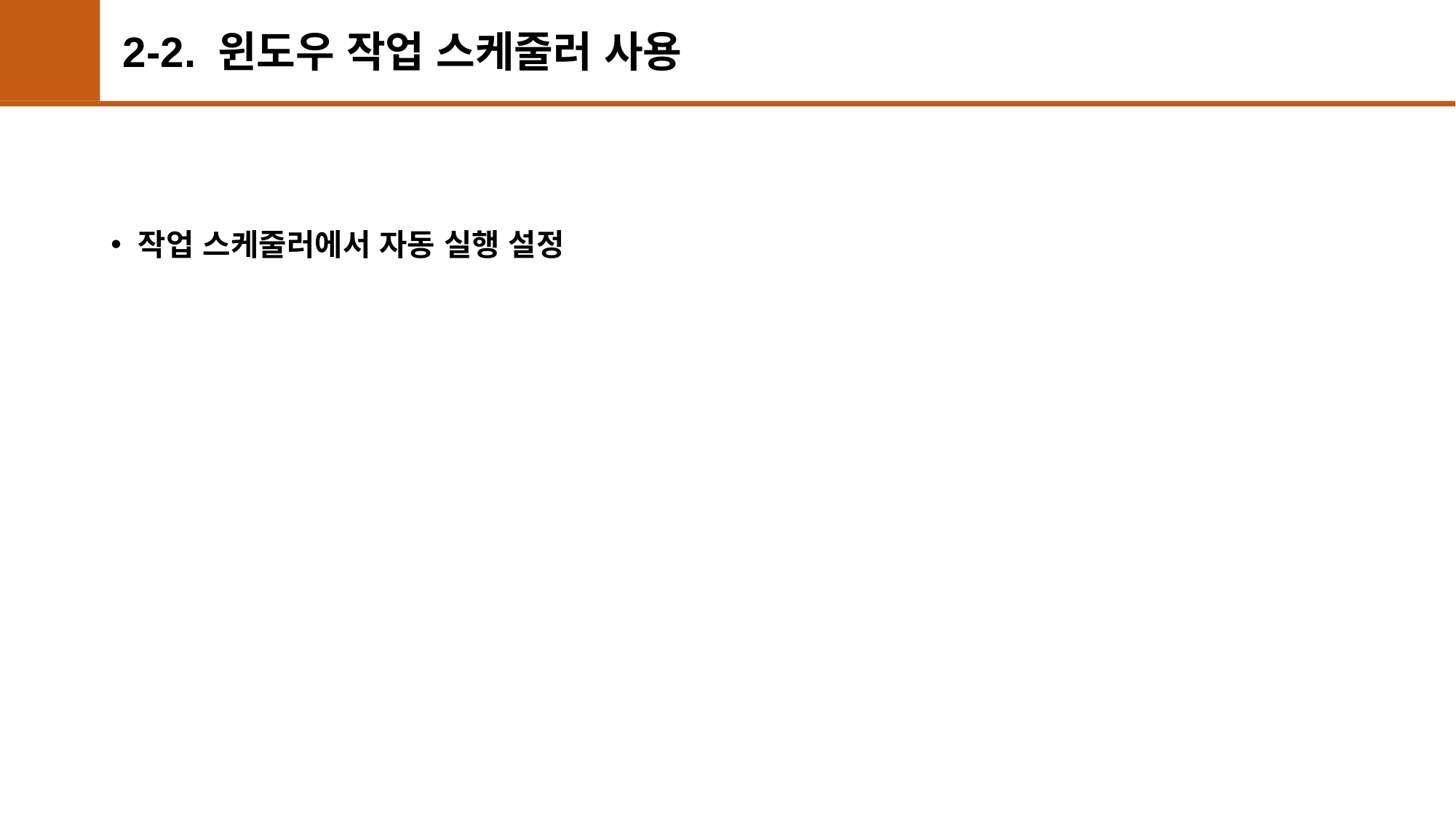

# 2-2. 윈도우 작업 스케줄러 사용

작업 스케줄러에서 자동 실행 설정